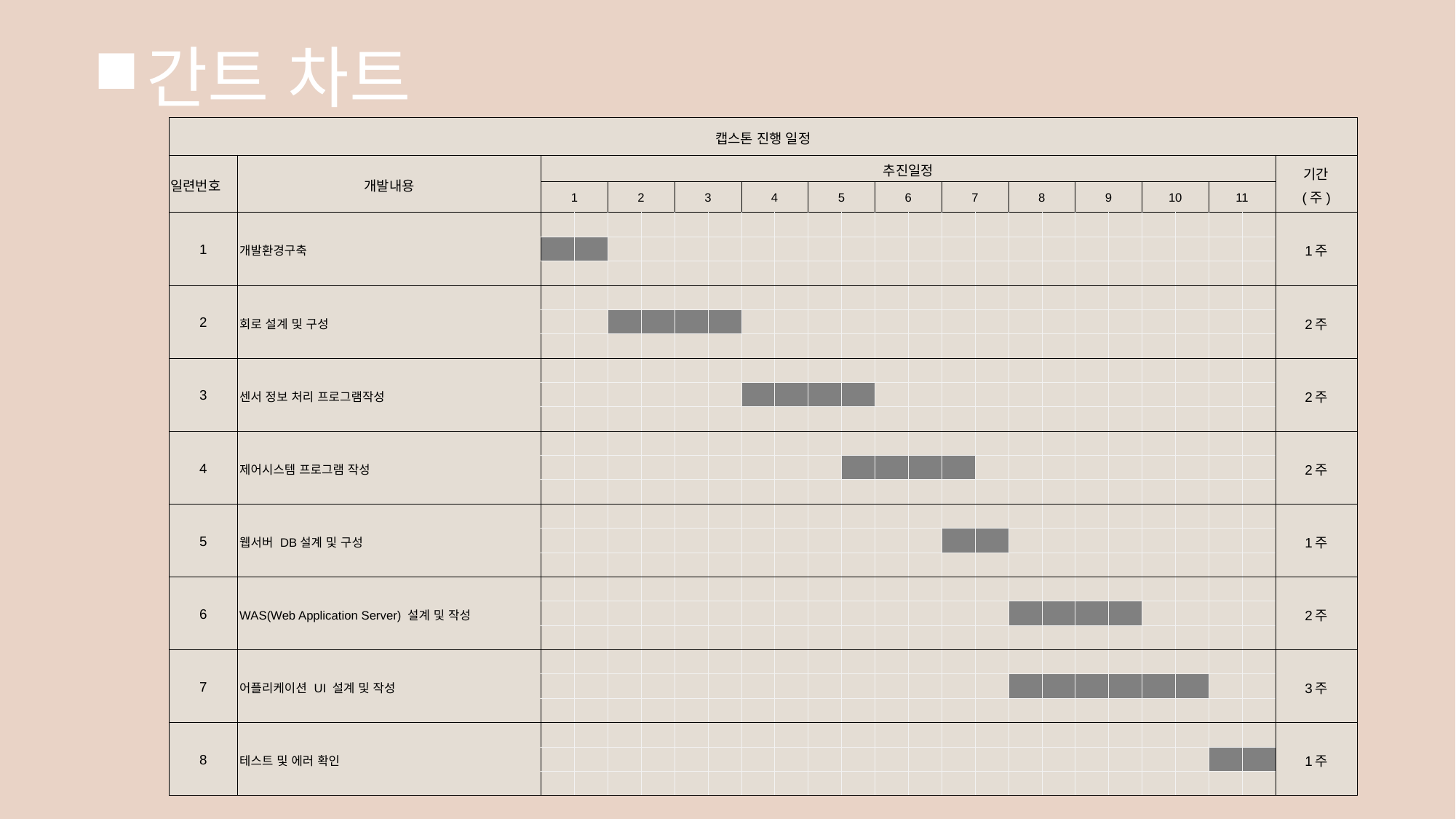

# 간트 차트

| 캡스톤 진행 일정 |  |  |  |  |  |  |  |  |  |  |  |  |  |  |  |  |  |  |  |  |  |  |  |  |
| --- | --- | --- | --- | --- | --- | --- | --- | --- | --- | --- | --- | --- | --- | --- | --- | --- | --- | --- | --- | --- | --- | --- | --- | --- |
| 일련번호 | 개발내용 | 추진일정 |  |  |  |  |  |  |  |  |  |  |  |  |  |  |  |  |  |  |  |  |  | 기간 (주) |
|  |  | 1 |  | 2 |  | 3 |  | 4 |  | 5 |  | 6 |  | 7 |  | 8 |  | 9 |  | 10 |  | 11 |  |  |
| 1 | 개발환경구축 |  |  |  |  |  |  |  |  |  |  |  |  |  |  |  |  |  |  |  |  |  |  | 1주 |
|  |  |  |  |  |  |  |  |  |  |  |  |  |  |  |  |  |  |  |  |  |  |  |  |  |
|  |  |  |  |  |  |  |  |  |  |  |  |  |  |  |  |  |  |  |  |  |  |  |  |  |
| 2 | 회로 설계 및 구성 |  |  |  |  |  |  |  |  |  |  |  |  |  |  |  |  |  |  |  |  |  |  | 2주 |
|  |  |  |  |  |  |  |  |  |  |  |  |  |  |  |  |  |  |  |  |  |  |  |  |  |
|  |  |  |  |  |  |  |  |  |  |  |  |  |  |  |  |  |  |  |  |  |  |  |  |  |
| 3 | 센서 정보 처리 프로그램작성 |  |  |  |  |  |  |  |  |  |  |  |  |  |  |  |  |  |  |  |  |  |  | 2주 |
|  |  |  |  |  |  |  |  |  |  |  |  |  |  |  |  |  |  |  |  |  |  |  |  |  |
|  |  |  |  |  |  |  |  |  |  |  |  |  |  |  |  |  |  |  |  |  |  |  |  |  |
| 4 | 제어시스템 프로그램 작성 |  |  |  |  |  |  |  |  |  |  |  |  |  |  |  |  |  |  |  |  |  |  | 2주 |
|  |  |  |  |  |  |  |  |  |  |  |  |  |  |  |  |  |  |  |  |  |  |  |  |  |
|  |  |  |  |  |  |  |  |  |  |  |  |  |  |  |  |  |  |  |  |  |  |  |  |  |
| 5 | 웹서버 DB설계 및 구성 |  |  |  |  |  |  |  |  |  |  |  |  |  |  |  |  |  |  |  |  |  |  | 1주 |
|  |  |  |  |  |  |  |  |  |  |  |  |  |  |  |  |  |  |  |  |  |  |  |  |  |
|  |  |  |  |  |  |  |  |  |  |  |  |  |  |  |  |  |  |  |  |  |  |  |  |  |
| 6 | WAS(Web Application Server) 설계 및 작성 |  |  |  |  |  |  |  |  |  |  |  |  |  |  |  |  |  |  |  |  |  |  | 2주 |
|  |  |  |  |  |  |  |  |  |  |  |  |  |  |  |  |  |  |  |  |  |  |  |  |  |
|  |  |  |  |  |  |  |  |  |  |  |  |  |  |  |  |  |  |  |  |  |  |  |  |  |
| 7 | 어플리케이션 UI 설계 및 작성 |  |  |  |  |  |  |  |  |  |  |  |  |  |  |  |  |  |  |  |  |  |  | 3주 |
|  |  |  |  |  |  |  |  |  |  |  |  |  |  |  |  |  |  |  |  |  |  |  |  |  |
|  |  |  |  |  |  |  |  |  |  |  |  |  |  |  |  |  |  |  |  |  |  |  |  |  |
| 8 | 테스트 및 에러 확인 |  |  |  |  |  |  |  |  |  |  |  |  |  |  |  |  |  |  |  |  |  |  | 1주 |
|  |  |  |  |  |  |  |  |  |  |  |  |  |  |  |  |  |  |  |  |  |  |  |  |  |
|  |  |  |  |  |  |  |  |  |  |  |  |  |  |  |  |  |  |  |  |  |  |  |  |  |